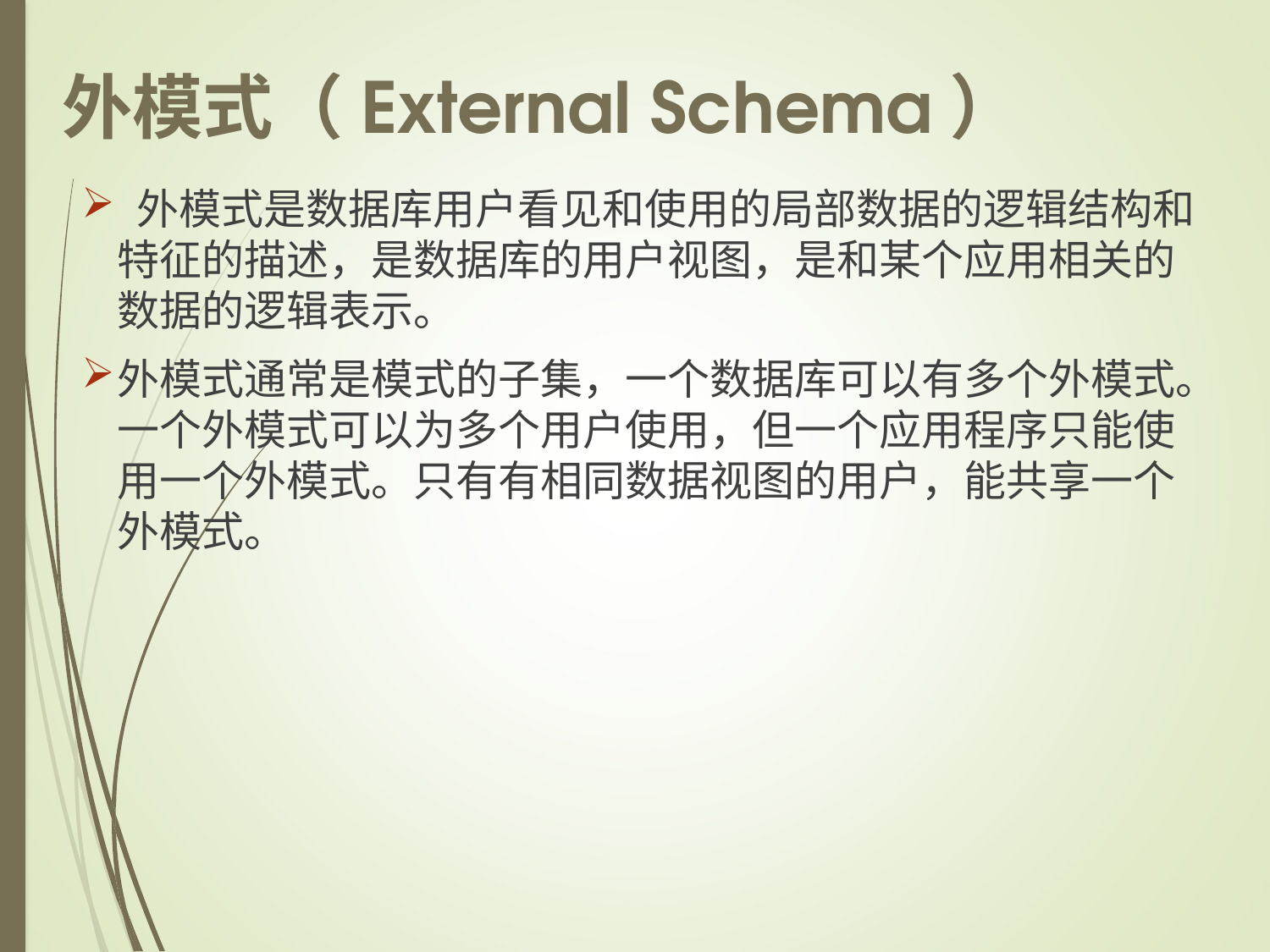

外模式（External Schema）
 外模式是数据库用户看见和使用的局部数据的逻辑结构和特征的描述，是数据库的用户视图，是和某个应用相关的数据的逻辑表示。
外模式通常是模式的子集，一个数据库可以有多个外模式。一个外模式可以为多个用户使用，但一个应用程序只能使用一个外模式。只有有相同数据视图的用户，能共享一个外模式。